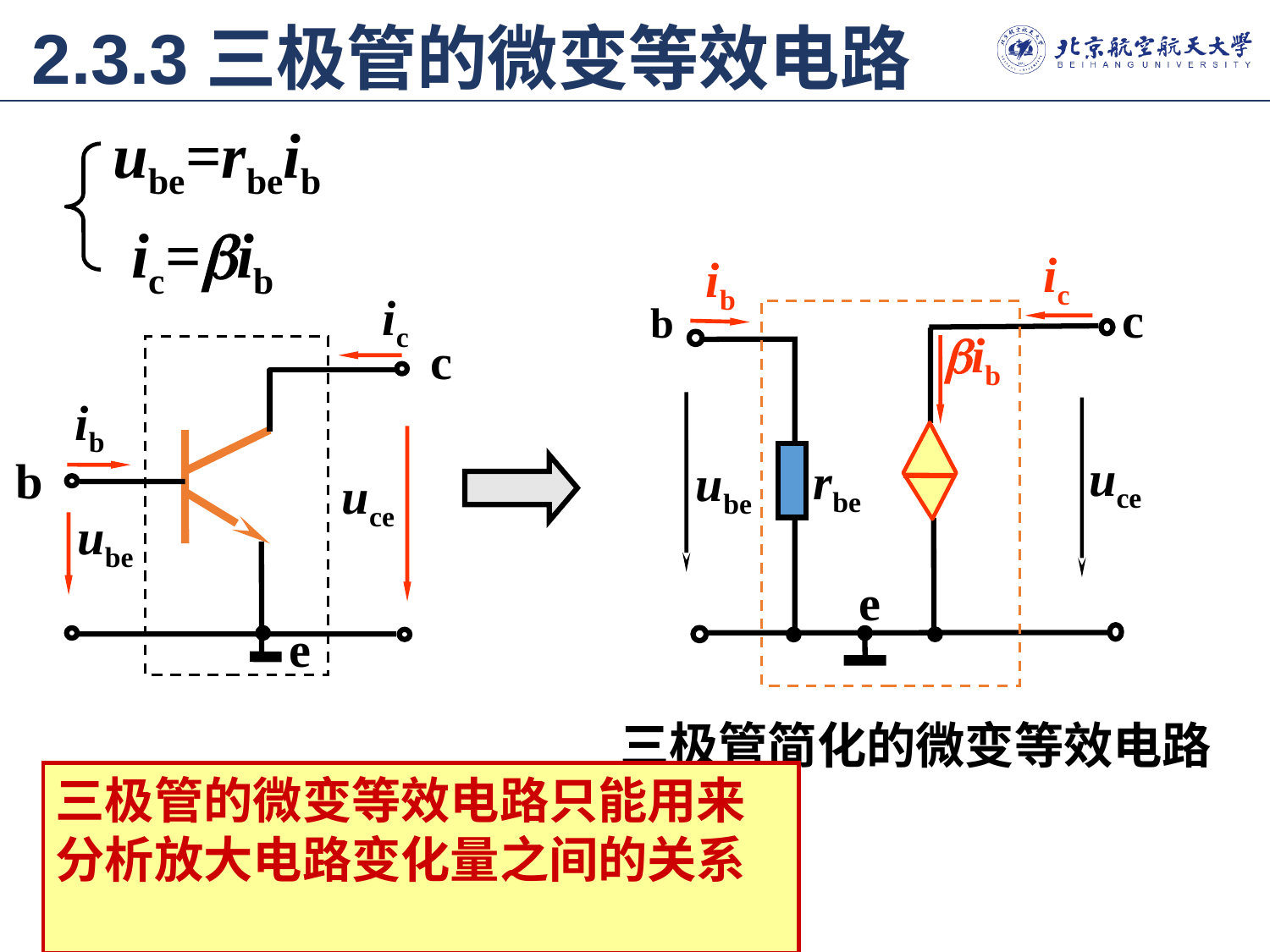

2.3.3三极管的微变等效电路
ube=rbeib

ic=βib
ic
ib
c
b

βib

uce
rbe
ube

e

ic

ib

uce

ube

c
b

e
三极管简化的微变等效电路
三极管的微变等效电路只能用来分析放大电路变化量之间的关系
6